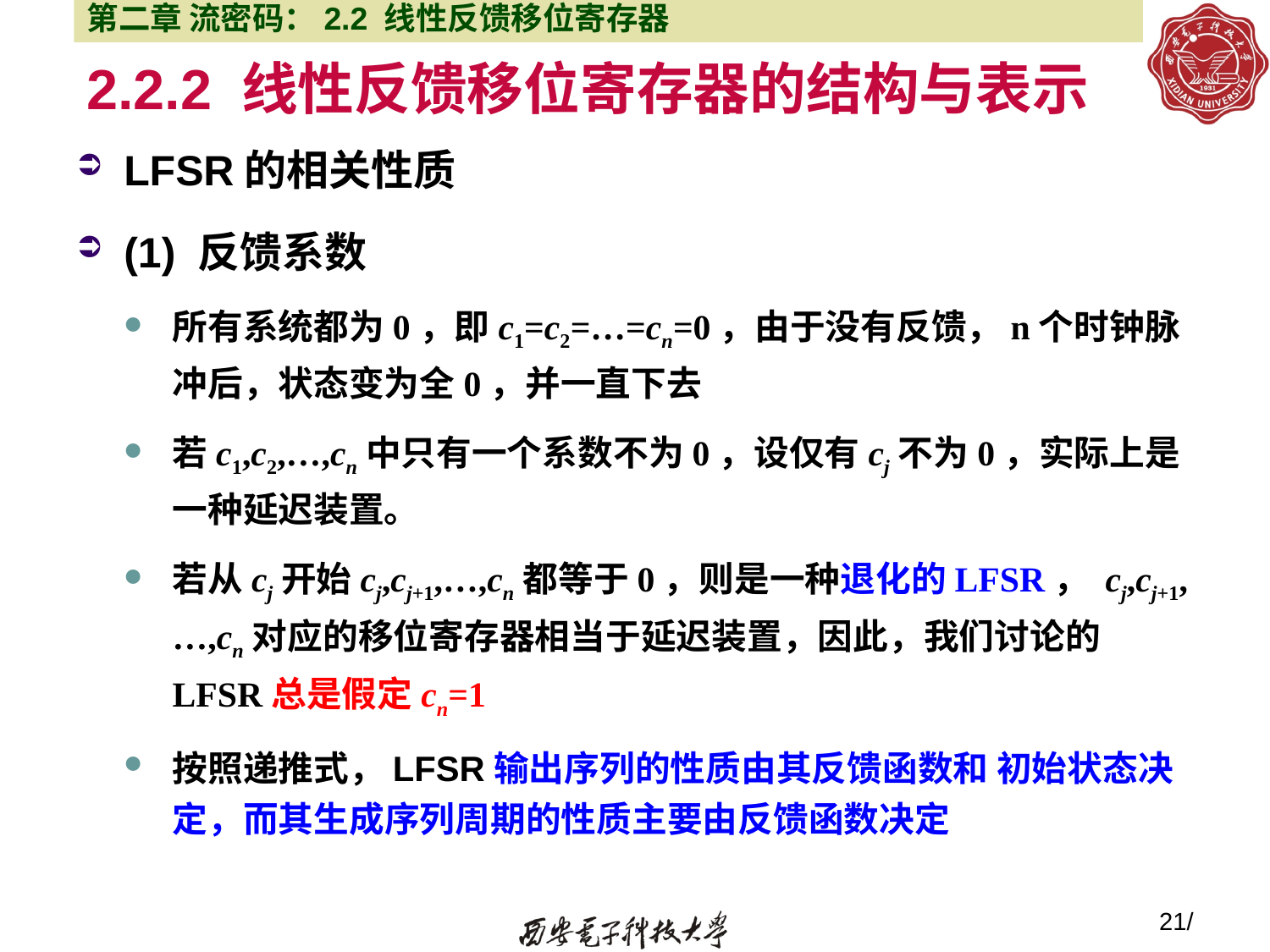

第二章 流密码：2.2 线性反馈移位寄存器
# 2.2.2 线性反馈移位寄存器的结构与表示
LFSR的相关性质
(1) 反馈系数
所有系统都为0，即c1=c2=…=cn=0，由于没有反馈，n个时钟脉冲后，状态变为全0，并一直下去
若c1,c2,…,cn中只有一个系数不为0，设仅有cj不为0，实际上是一种延迟装置。
若从cj开始cj,cj+1,…,cn都等于0，则是一种退化的LFSR， cj,cj+1,…,cn对应的移位寄存器相当于延迟装置，因此，我们讨论的LFSR总是假定cn=1
按照递推式，LFSR输出序列的性质由其反馈函数和 初始状态决定，而其生成序列周期的性质主要由反馈函数决定

21/